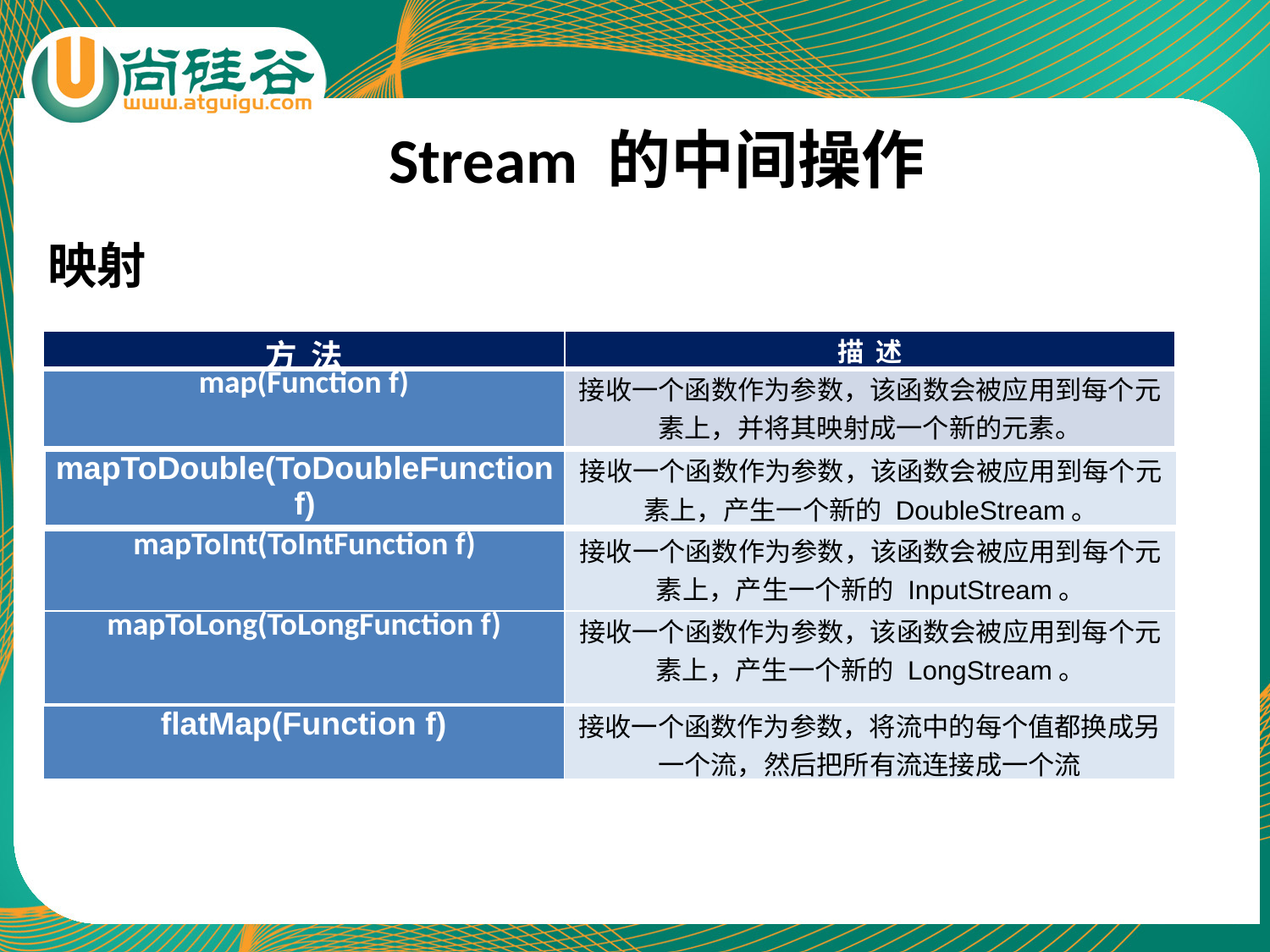

# Stream 的中间操作
映射
| 方 法 | 描 述 |
| --- | --- |
| map(Function f) | 接收一个函数作为参数，该函数会被应用到每个元素上，并将其映射成一个新的元素。 |
| mapToDouble(ToDoubleFunction f) | 接收一个函数作为参数，该函数会被应用到每个元素上，产生一个新的 DoubleStream。 |
| --- | --- |
| mapToInt(ToIntFunction f) | 接收一个函数作为参数，该函数会被应用到每个元素上，产生一个新的 InputStream。 |
| --- | --- |
| mapToLong(ToLongFunction f) | 接收一个函数作为参数，该函数会被应用到每个元素上，产生一个新的 LongStream。 |
| --- | --- |
| flatMap(Function f) | 接收一个函数作为参数，将流中的每个值都换成另一个流，然后把所有流连接成一个流 |
| --- | --- |